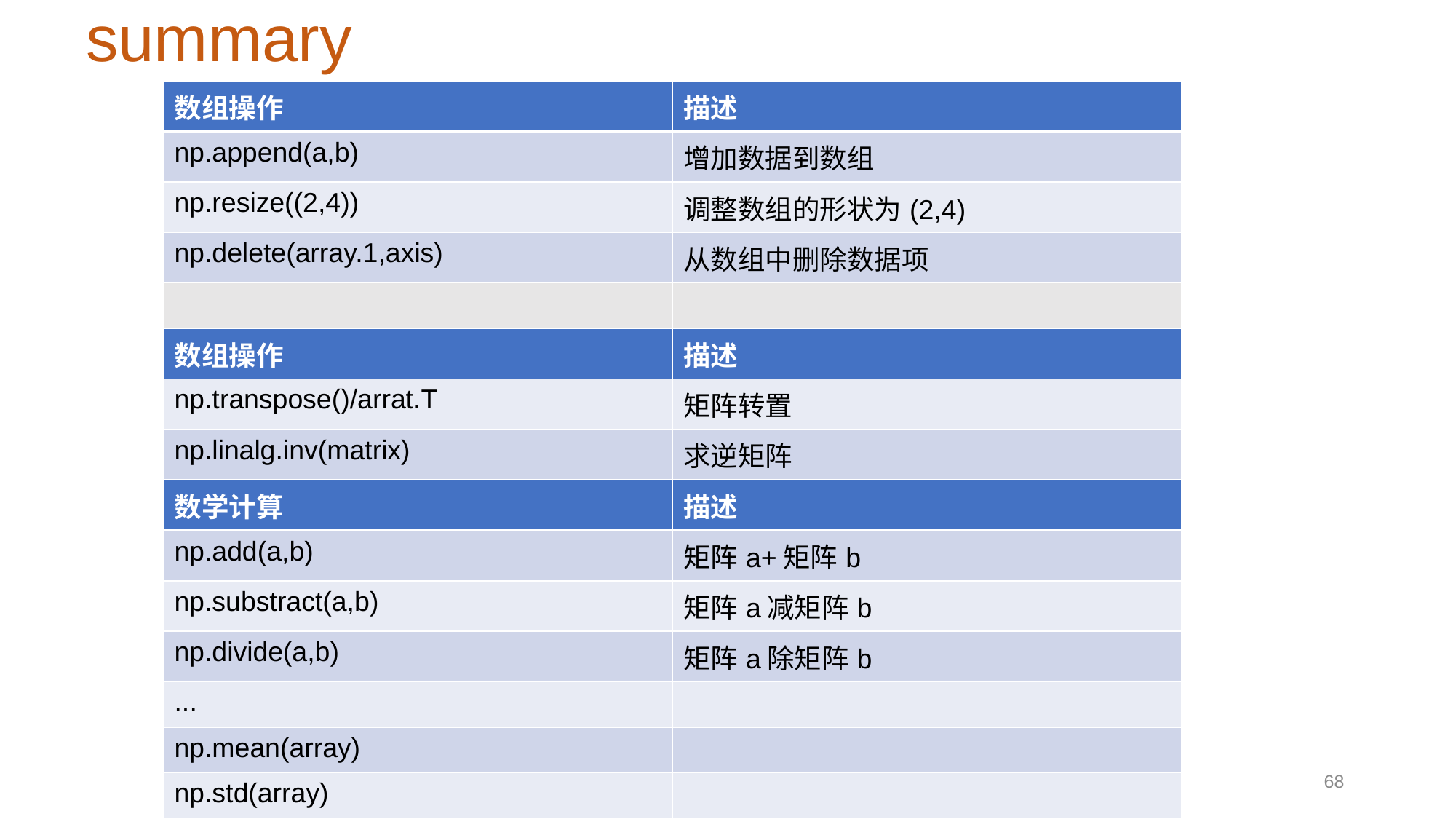

# summary
| 数组操作 | 描述 |
| --- | --- |
| np.append(a,b) | 增加数据到数组 |
| np.resize((2,4)) | 调整数组的形状为(2,4) |
| np.delete(array.1,axis) | 从数组中删除数据项 |
|  |  |
| 数组操作 | 描述 |
| np.transpose()/arrat.T | 矩阵转置 |
| np.linalg.inv(matrix) | 求逆矩阵 |
| 数学计算 | 描述 |
| np.add(a,b) | 矩阵a+矩阵b |
| np.substract(a,b) | 矩阵a减矩阵b |
| np.divide(a,b) | 矩阵a除矩阵b |
| ... |  |
| np.mean(array) |  |
| np.std(array) |  |

68